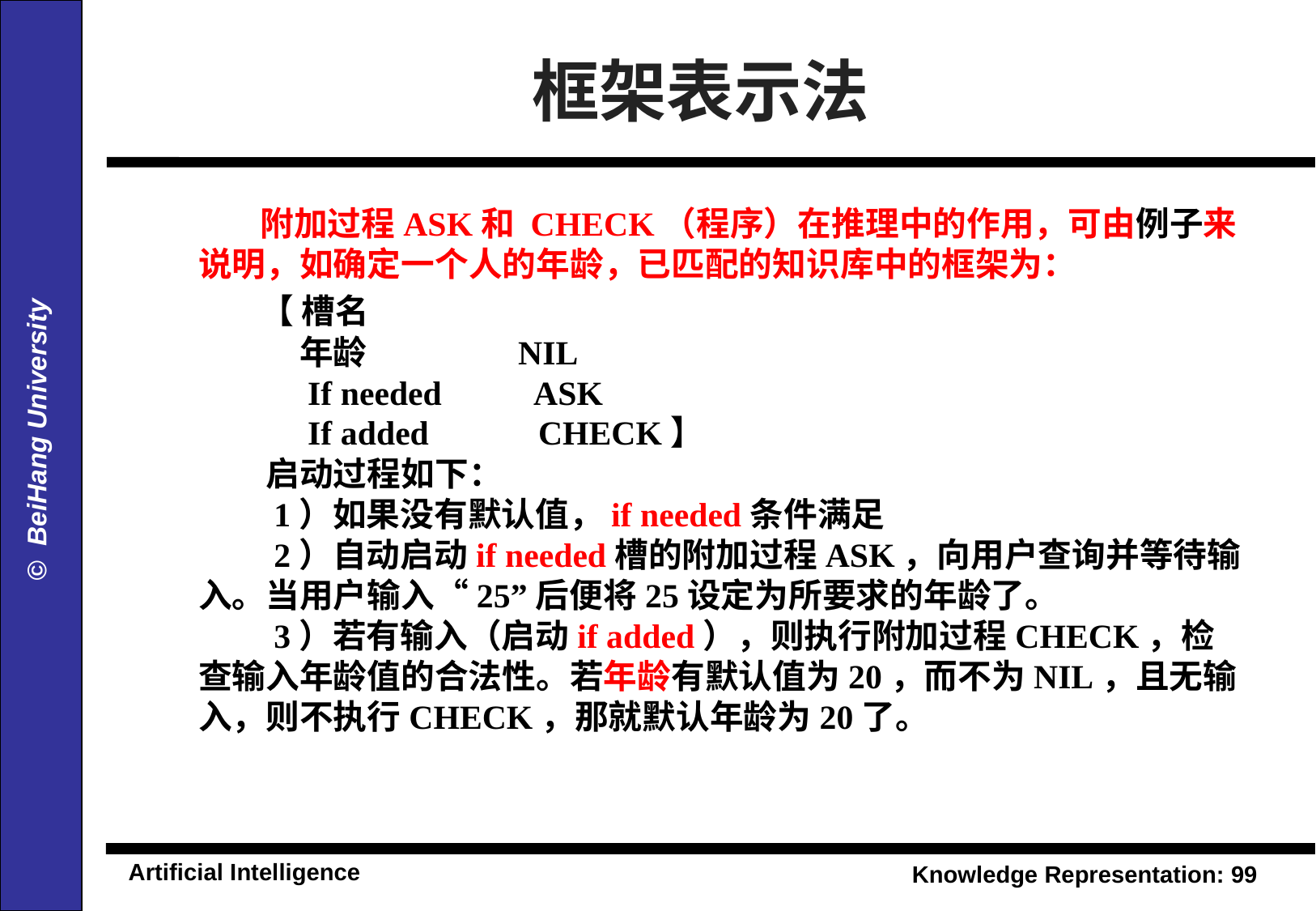

框架表示法
       附加过程ASK和 CHECK（程序）在推理中的作用，可由例子来说明，如确定一个人的年龄，已匹配的知识库中的框架为：
       【 槽名
　　　年龄　　　　 NIL
　　　If needed　　 ASK
　　　If added   　　CHECK】
　　启动过程如下：
　　1）如果没有默认值，if needed条件满足
　　2）自动启动if needed槽的附加过程ASK，向用户查询并等待输入。当用户输入“25”后便将25设定为所要求的年龄了。
　　3）若有输入（启动if added），则执行附加过程CHECK，检查输入年龄值的合法性。若年龄有默认值为20，而不为NIL，且无输入，则不执行CHECK，那就默认年龄为20了。